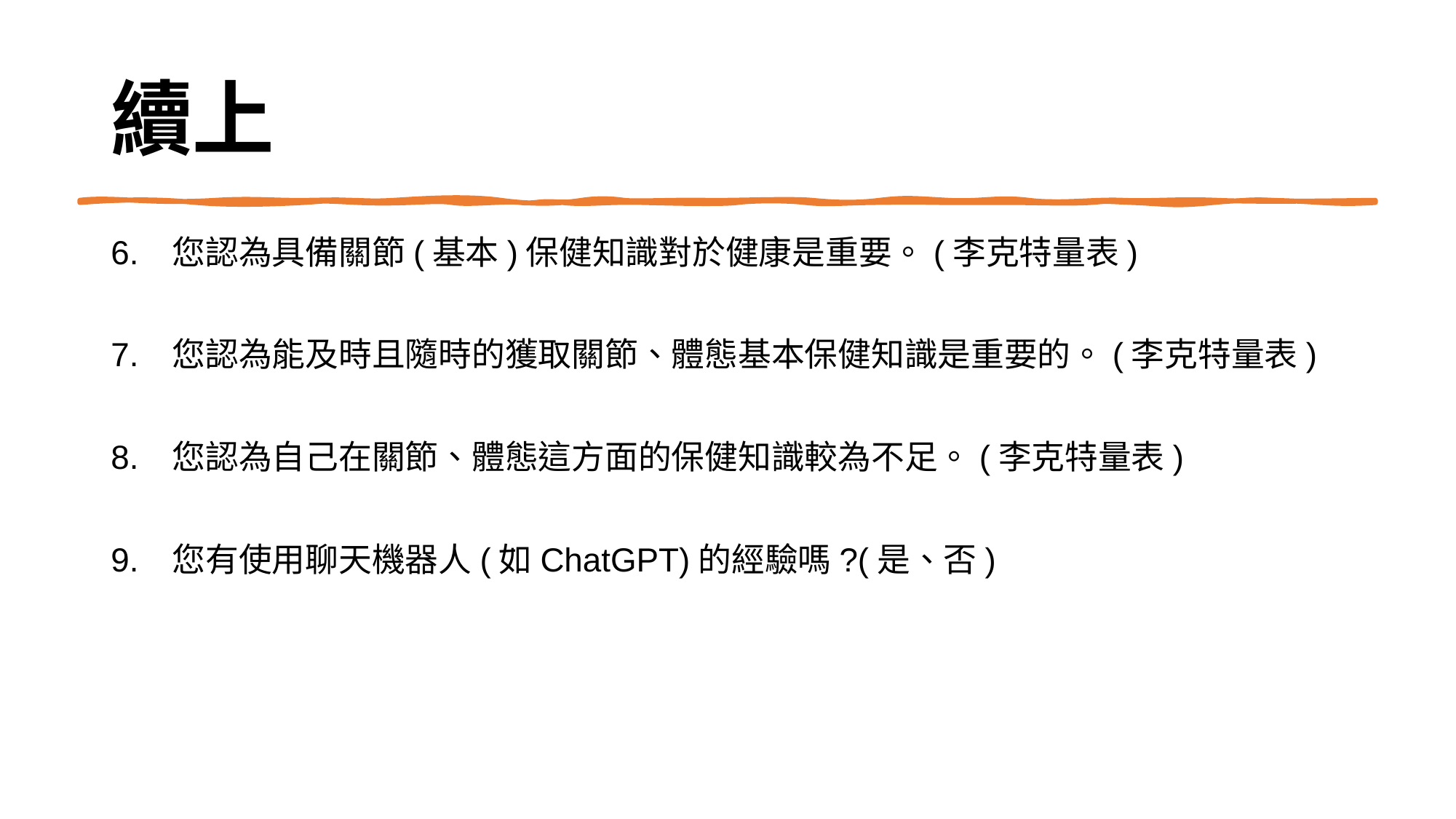

# 續上

您認為具備關節(基本)保健知識對於健康是重要。(李克特量表)

您認為能及時且隨時的獲取關節、體態基本保健知識是重要的。(李克特量表)

您認為自己在關節、體態這方面的保健知識較為不足。(李克特量表)

您有使用聊天機器人(如ChatGPT)的經驗嗎?(是、否)